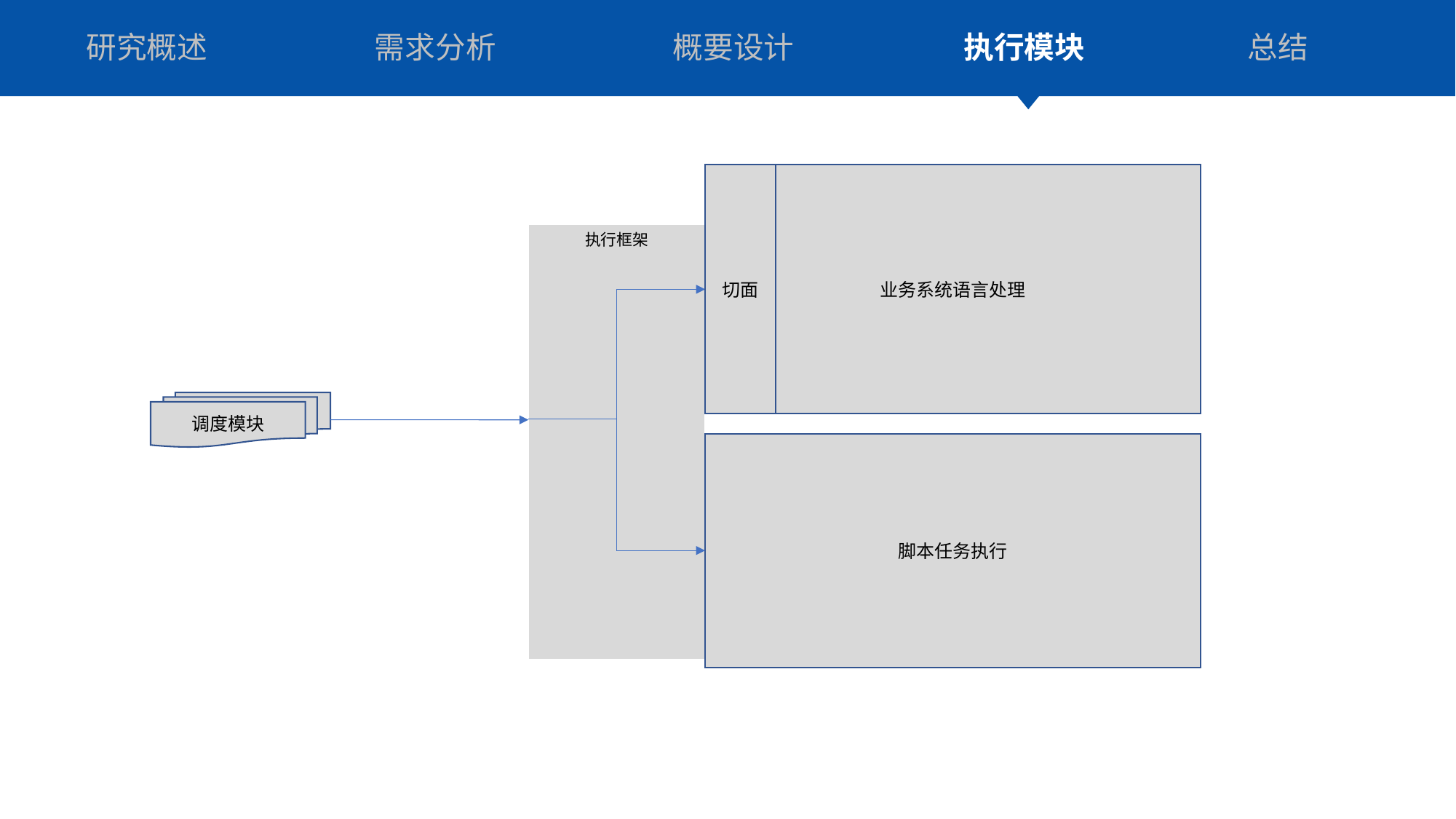

研究概述
需求分析
概要设计
执行模块
总结

业务系统语言处理
切面
执行框架
调度模块
脚本任务执行